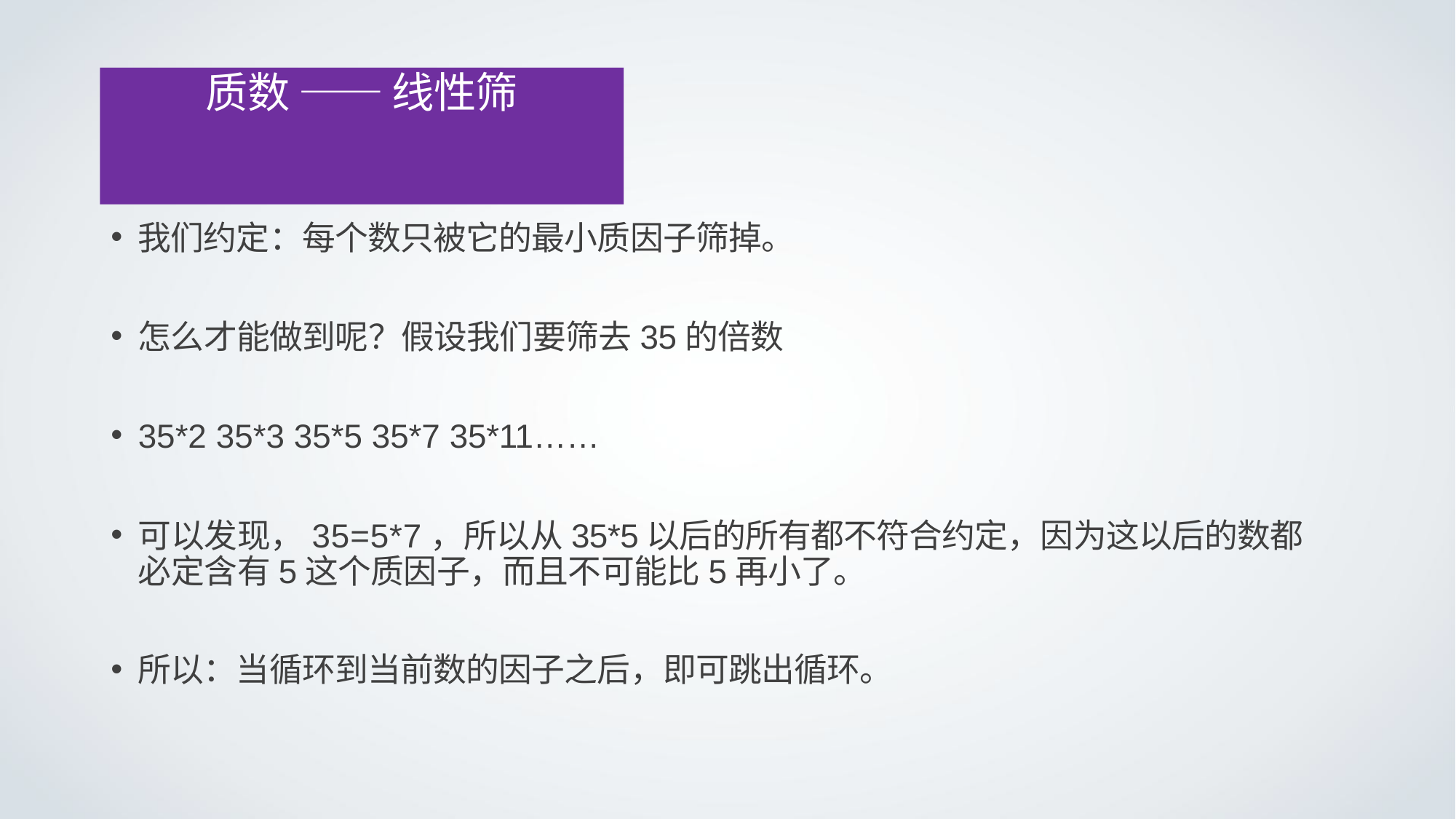

# 质数 —— 线性筛
我们约定：每个数只被它的最小质因子筛掉。

怎么才能做到呢？假设我们要筛去35的倍数

35*2 35*3 35*5 35*7 35*11……

可以发现，35=5*7，所以从35*5以后的所有都不符合约定，因为这以后的数都必定含有5这个质因子，而且不可能比5再小了。

所以：当循环到当前数的因子之后，即可跳出循环。